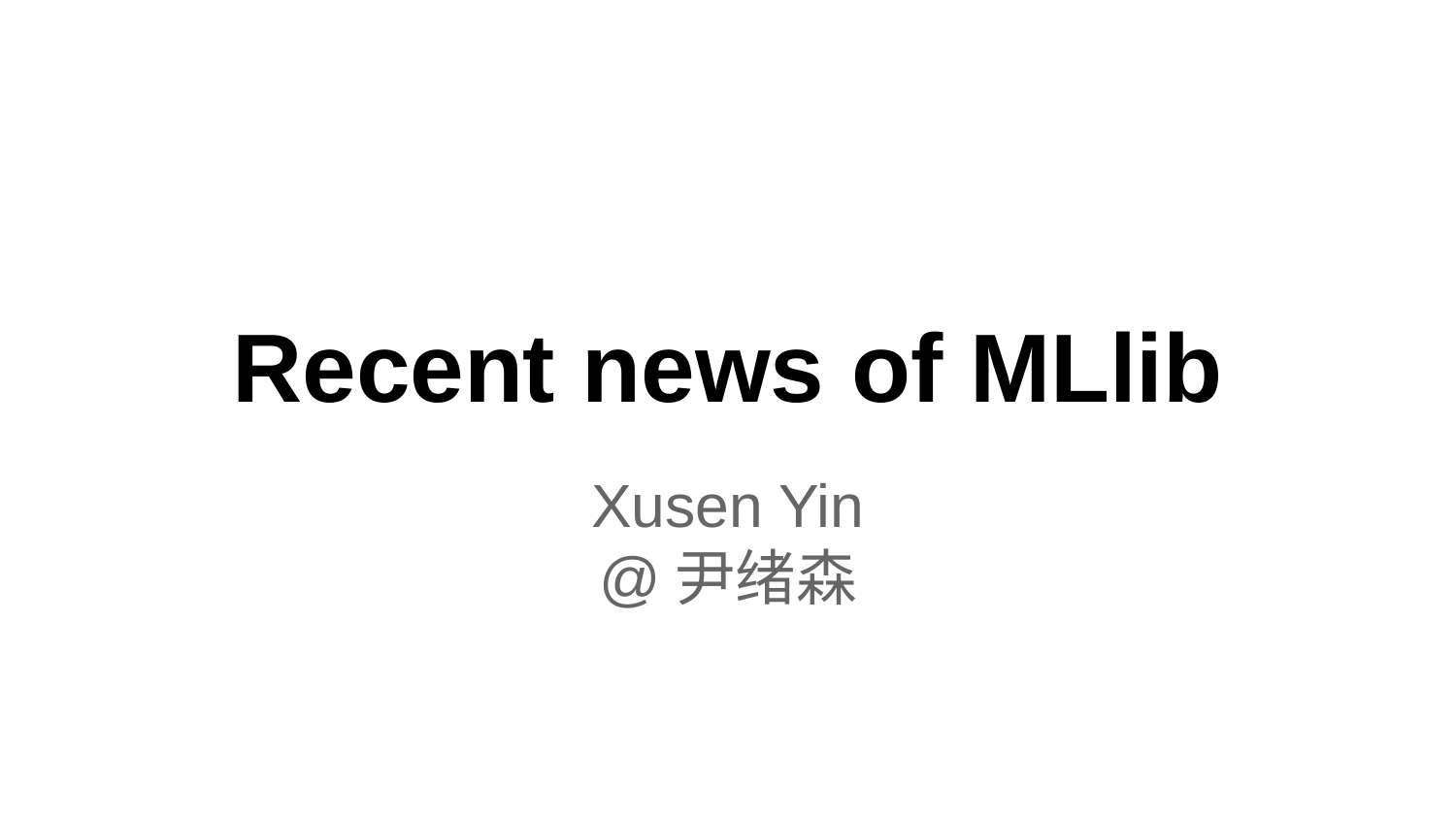

# Recent news of MLlib
Xusen Yin
@尹绪森